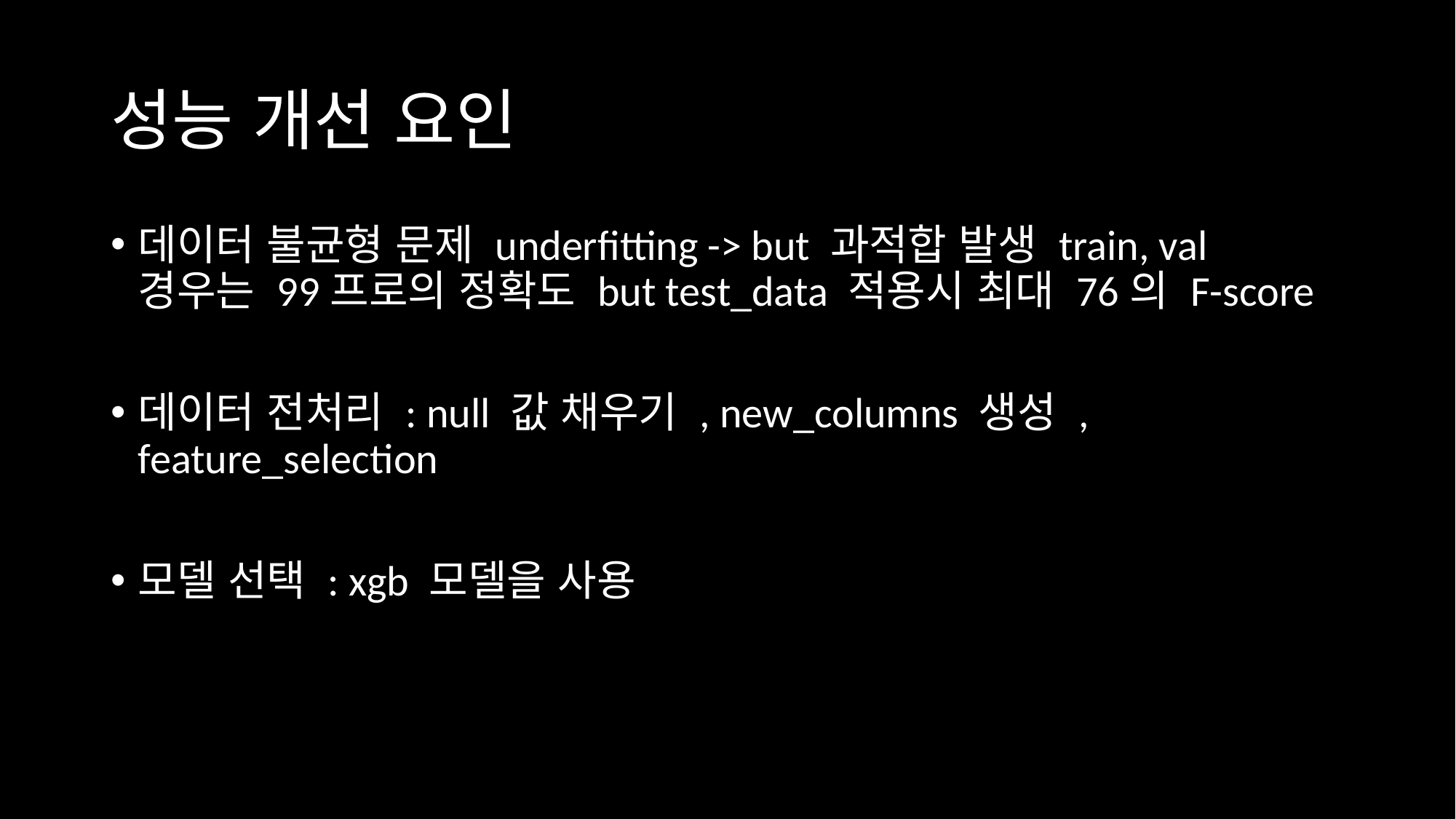

# 성능 개선 요인
데이터 불균형 문제 underfitting -> but 과적합 발생 train, val 경우는 99프로의 정확도 but test_data 적용시 최대 76의 F-score

데이터 전처리 : null 값 채우기 , new_columns 생성 , feature_selection

모델 선택 : xgb 모델을 사용